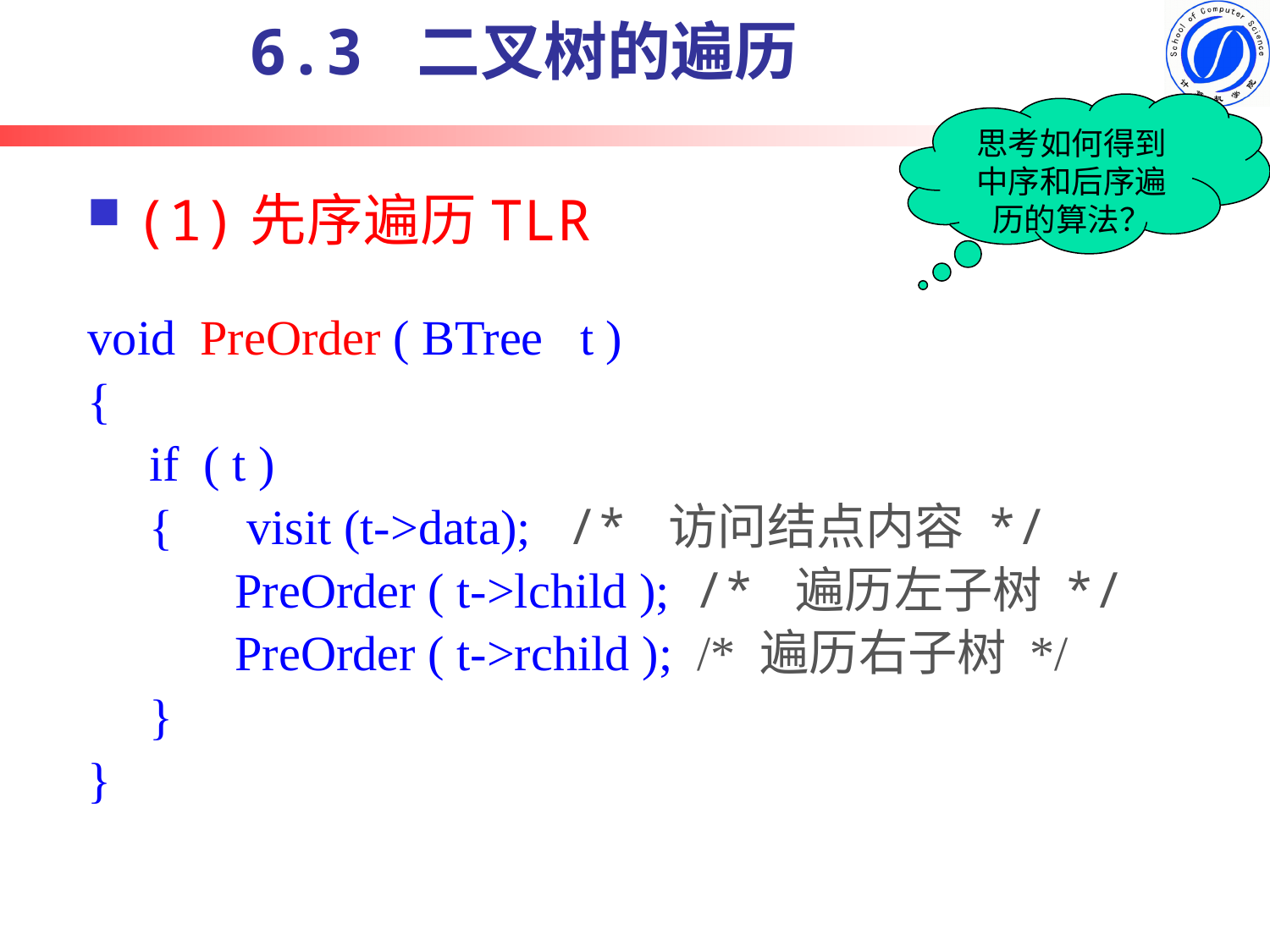

6.3 二叉树的遍历
思考如何得到中序和后序遍历的算法？
# (1)先序遍历TLR
void  PreOrder ( BTree   t )
{
     if  ( t )
     {      visit (t->data);   /* 访问结点内容 */
            PreOrder ( t->lchild );  /* 遍历左子树 */
            PreOrder ( t->rchild );  /* 遍历右子树 */
     }
}